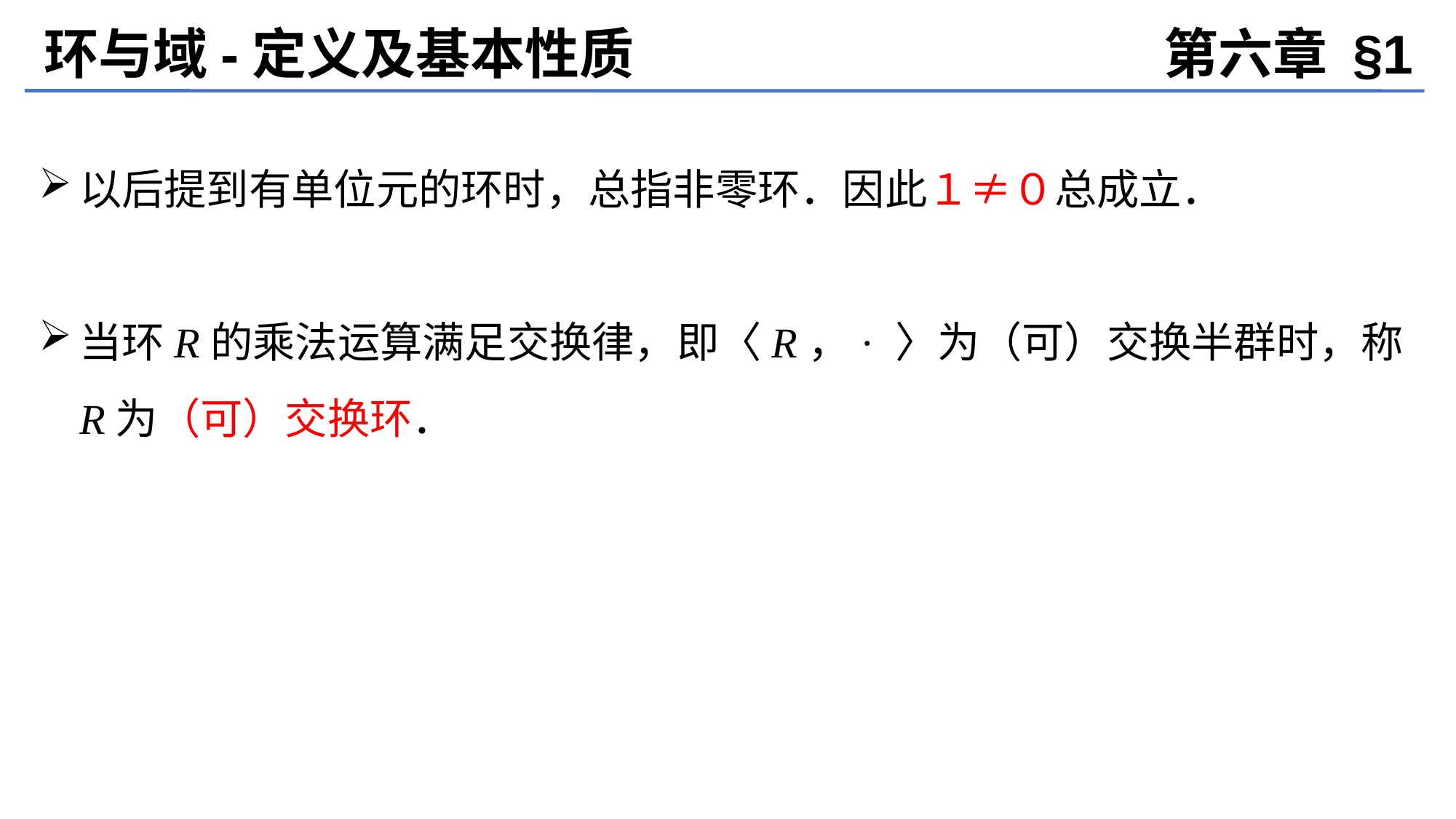

环与域-定义及基本性质
第六章 §1
以后提到有单位元的环时，总指非零环．因此１≠０总成立．

当环R的乘法运算满足交换律，即〈R，· 〉为（可）交换半群时，称R为（可）交换环．